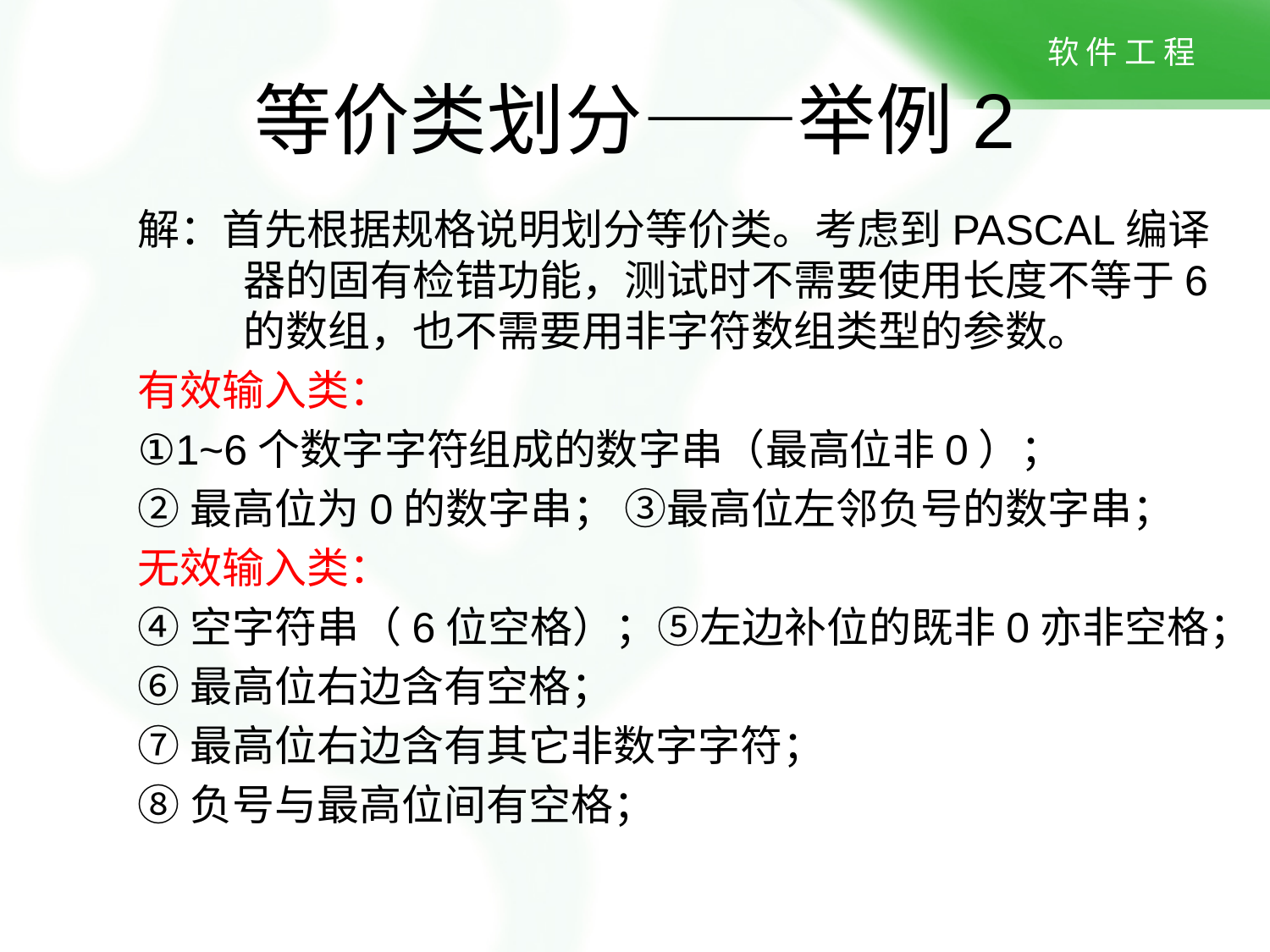

等价类划分——举例2
解：首先根据规格说明划分等价类。考虑到PASCAL编译器的固有检错功能，测试时不需要使用长度不等于6的数组，也不需要用非字符数组类型的参数。
有效输入类：
①1~6个数字字符组成的数字串（最高位非0）；
②最高位为0的数字串； ③最高位左邻负号的数字串；
无效输入类：
④空字符串（6位空格）；⑤左边补位的既非0亦非空格；
⑥最高位右边含有空格；
⑦最高位右边含有其它非数字字符；
⑧负号与最高位间有空格；